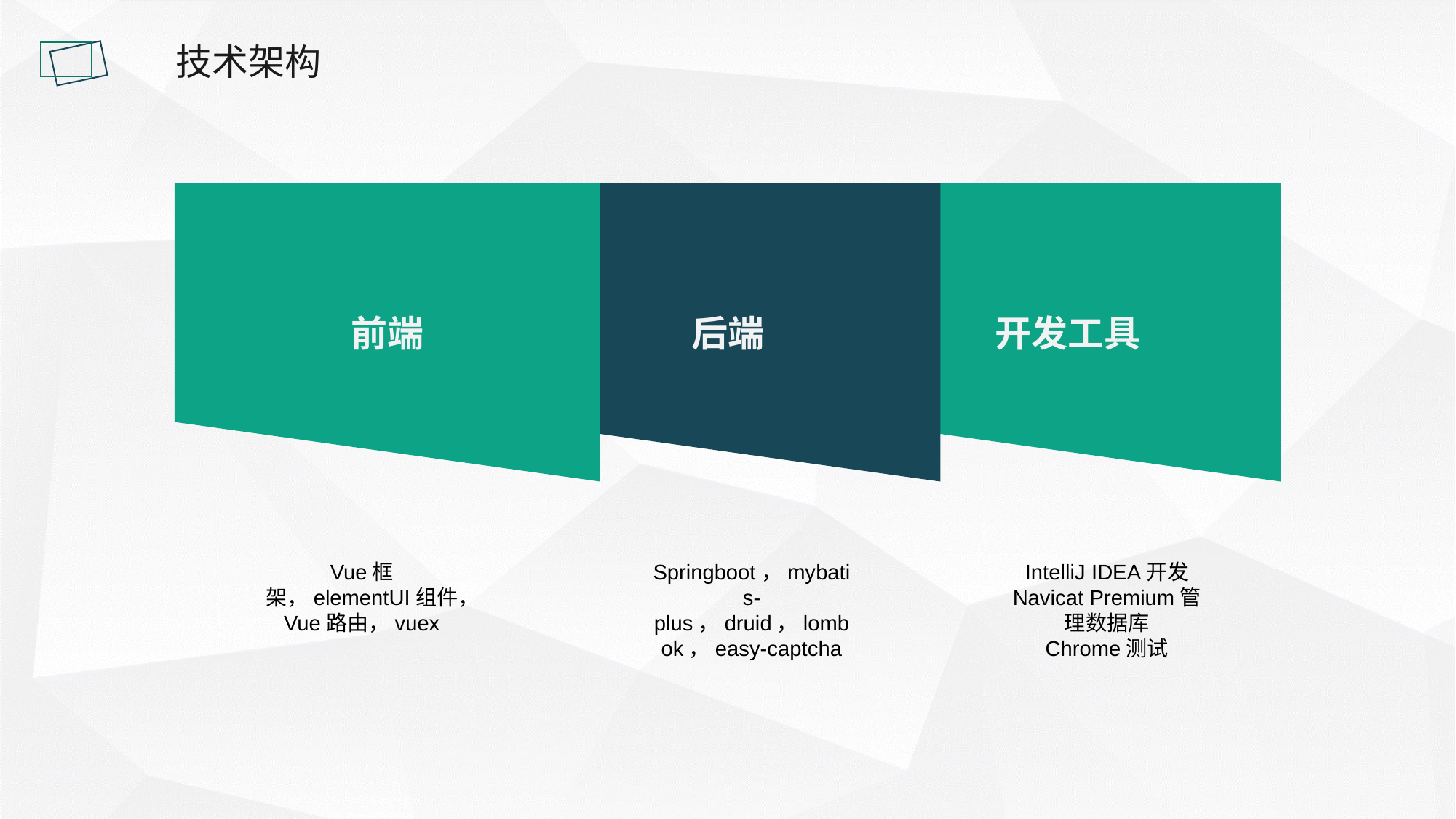

技术架构

前端
后端
开发工具
Vue框架，elementUI组件，Vue路由，vuex
Springboot，mybatis-plus，druid，lombok，easy-captcha
IntelliJ IDEA开发
Navicat Premium管理数据库
Chrome测试